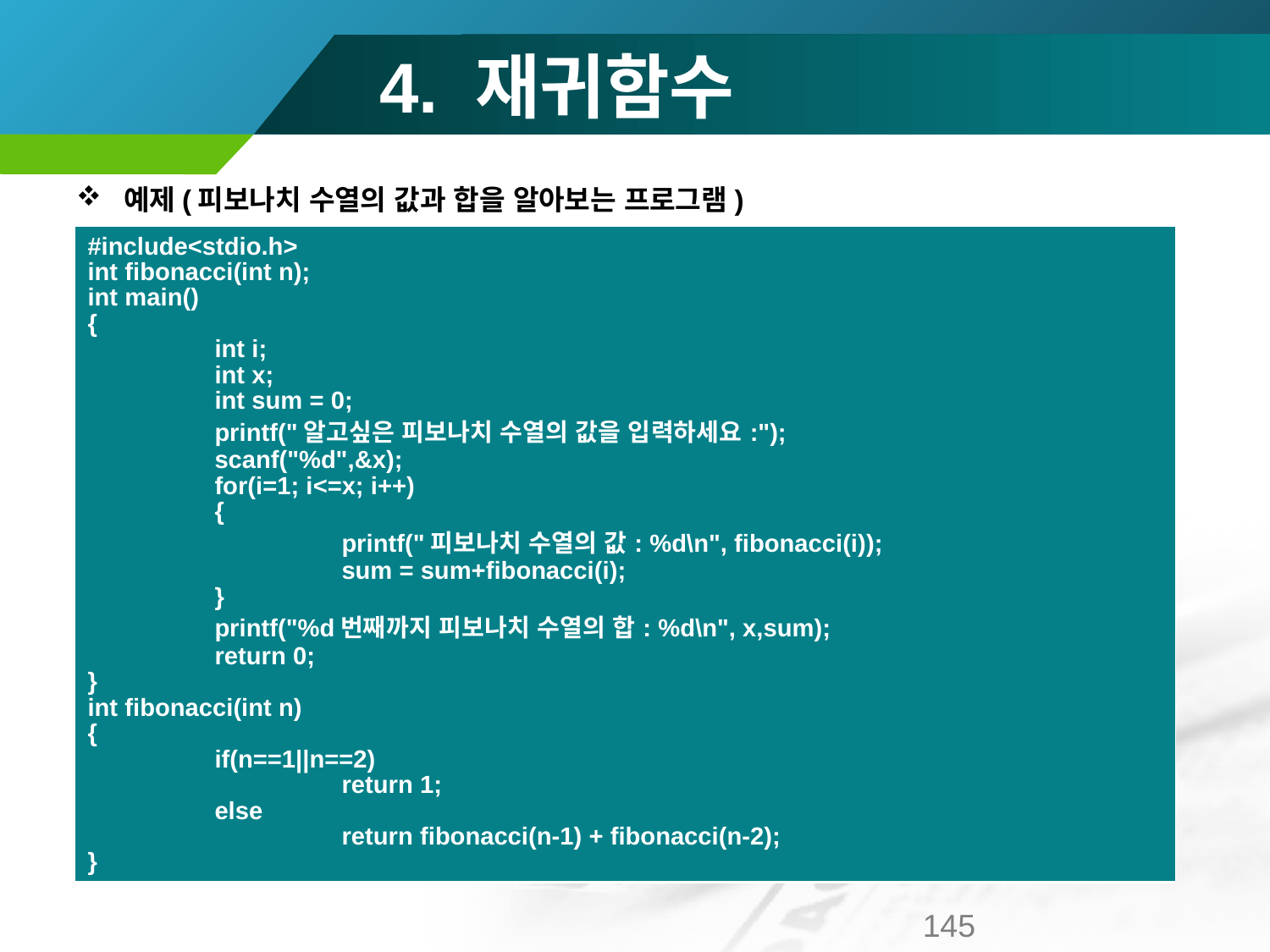

# 4. 재귀함수
예제(피보나치 수열의 값과 합을 알아보는 프로그램)
| #include<stdio.h> int fibonacci(int n); int main() { int i; int x; int sum = 0; printf("알고싶은 피보나치 수열의 값을 입력하세요:"); scanf("%d",&x); for(i=1; i<=x; i++) { printf("피보나치 수열의 값: %d\n", fibonacci(i)); sum = sum+fibonacci(i); } printf("%d번째까지 피보나치 수열의 합: %d\n", x,sum); return 0; } int fibonacci(int n) { if(n==1||n==2) return 1; else return fibonacci(n-1) + fibonacci(n-2); } |
| --- |
145